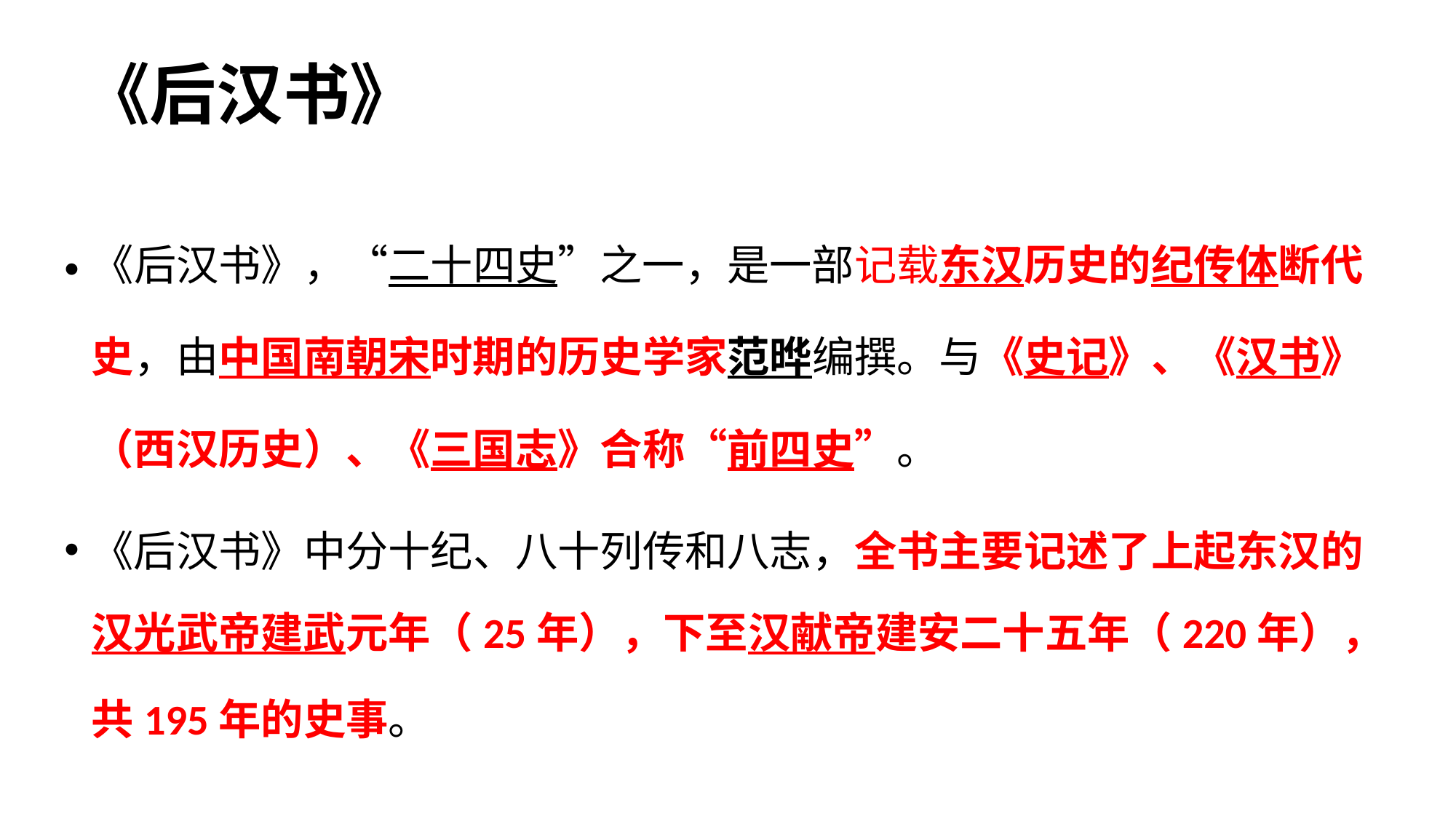

# 《后汉书》
《后汉书》，“二十四史”之一，是一部记载东汉历史的纪传体断代史，由中国南朝宋时期的历史学家范晔编撰。与《史记》、《汉书》（西汉历史）、《三国志》合称“前四史”。
《后汉书》中分十纪、八十列传和八志，全书主要记述了上起东汉的汉光武帝建武元年（25年），下至汉献帝建安二十五年（220年），共195年的史事。